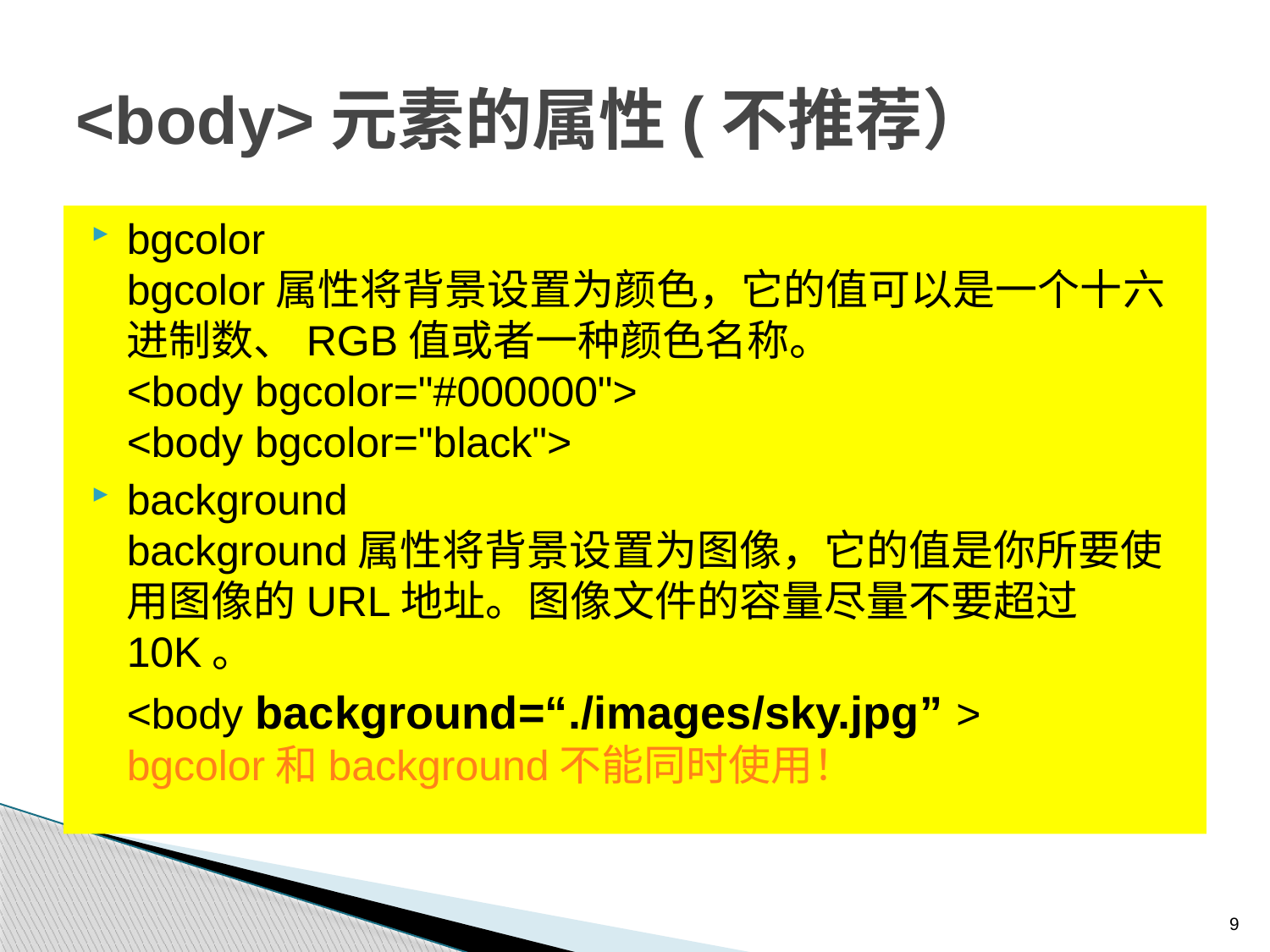

# <body>元素的属性(不推荐）
bgcolor
bgcolor属性将背景设置为颜色，它的值可以是一个十六进制数、RGB值或者一种颜色名称。
<body bgcolor="#000000">
<body bgcolor="black">
background
background属性将背景设置为图像，它的值是你所要使用图像的URL地址。图像文件的容量尽量不要超过10K。
	<body background=“./images/sky.jpg” >
bgcolor和background不能同时使用！
9